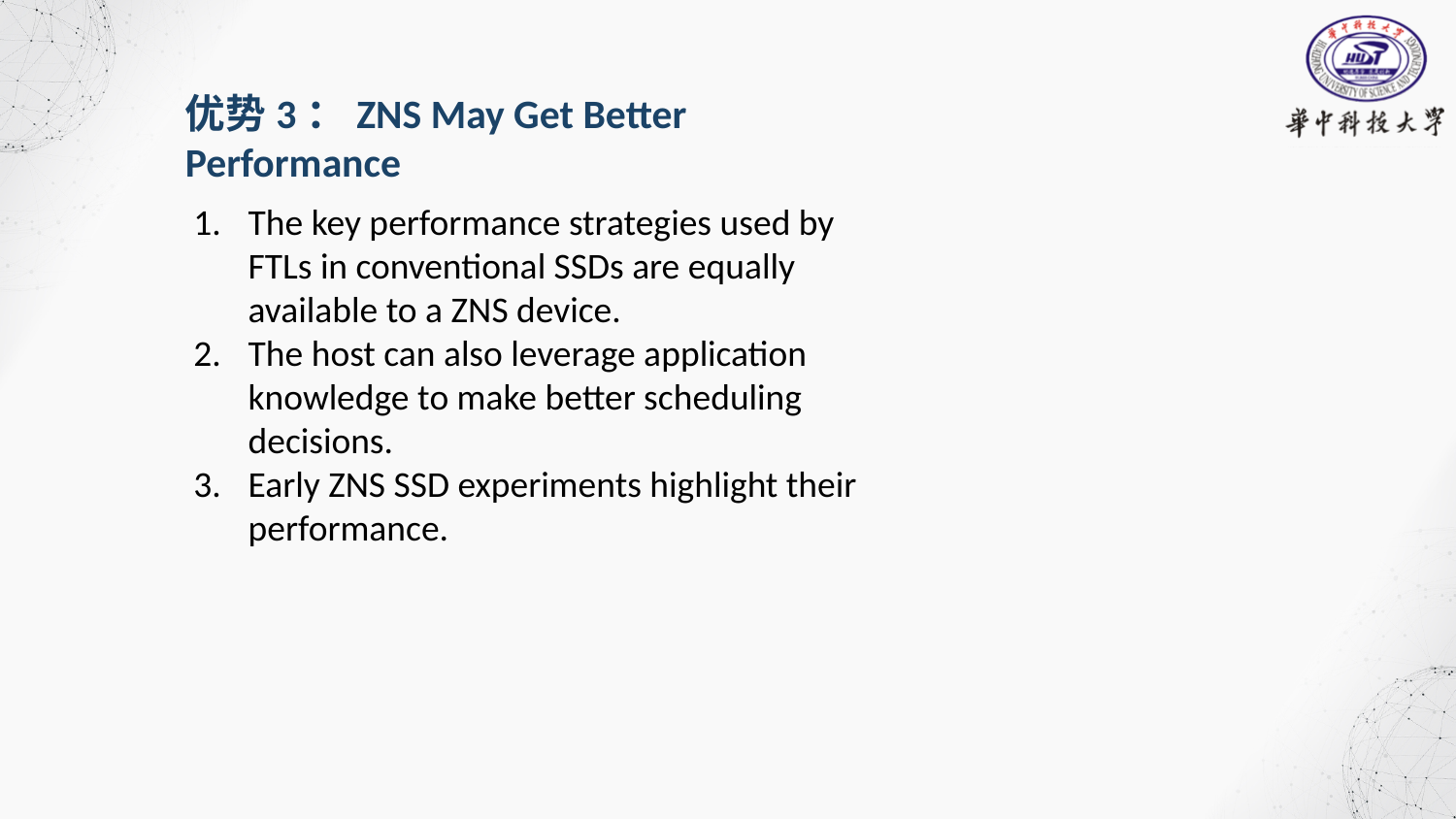

优势3：ZNS May Get Better Performance
The key performance strategies used by FTLs in conventional SSDs are equally available to a ZNS device.
The host can also leverage application knowledge to make better scheduling decisions.
Early ZNS SSD experiments highlight their performance.